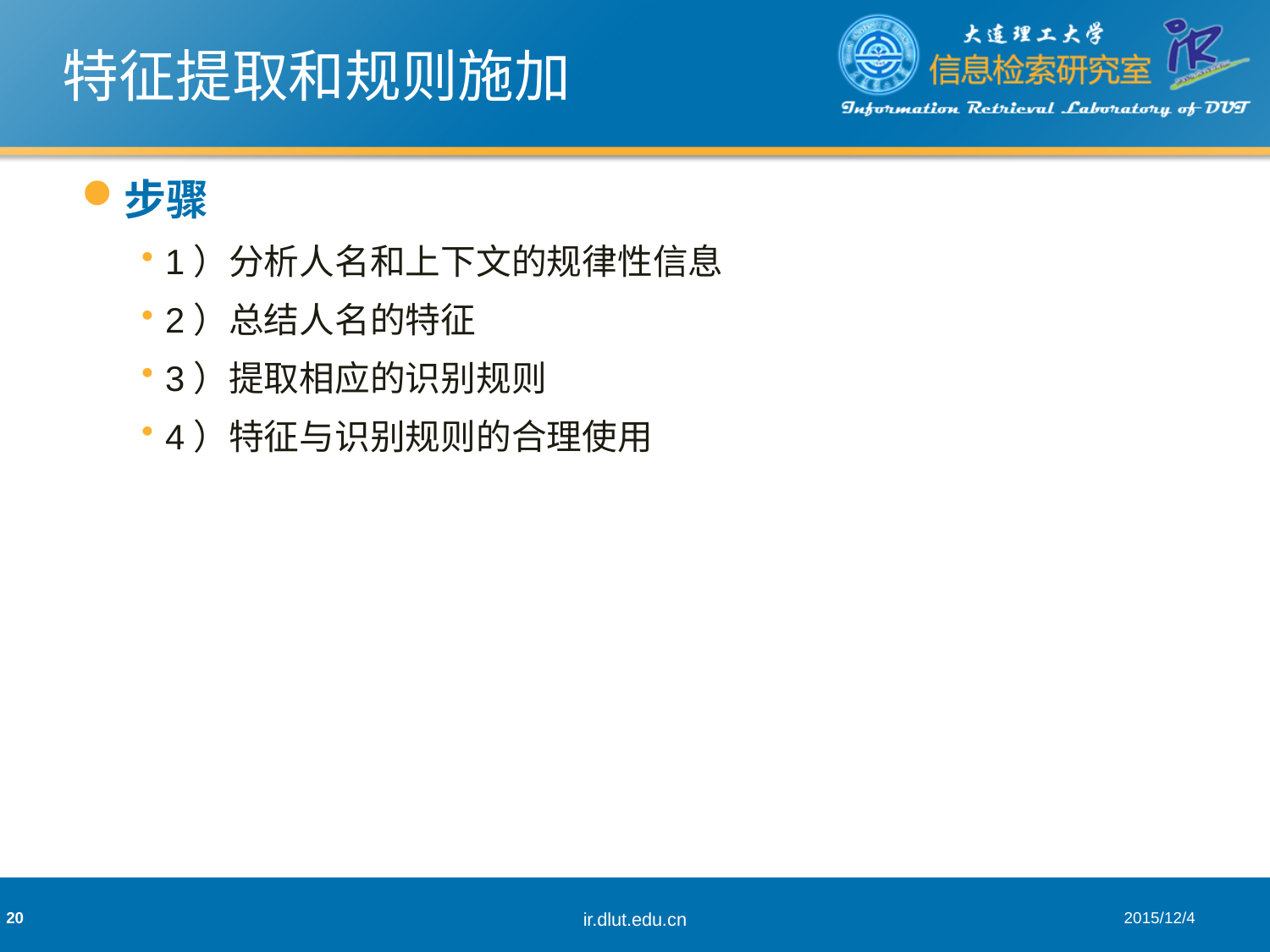

# 特征提取和规则施加
步骤
1）分析人名和上下文的规律性信息
2）总结人名的特征
3）提取相应的识别规则
4）特征与识别规则的合理使用